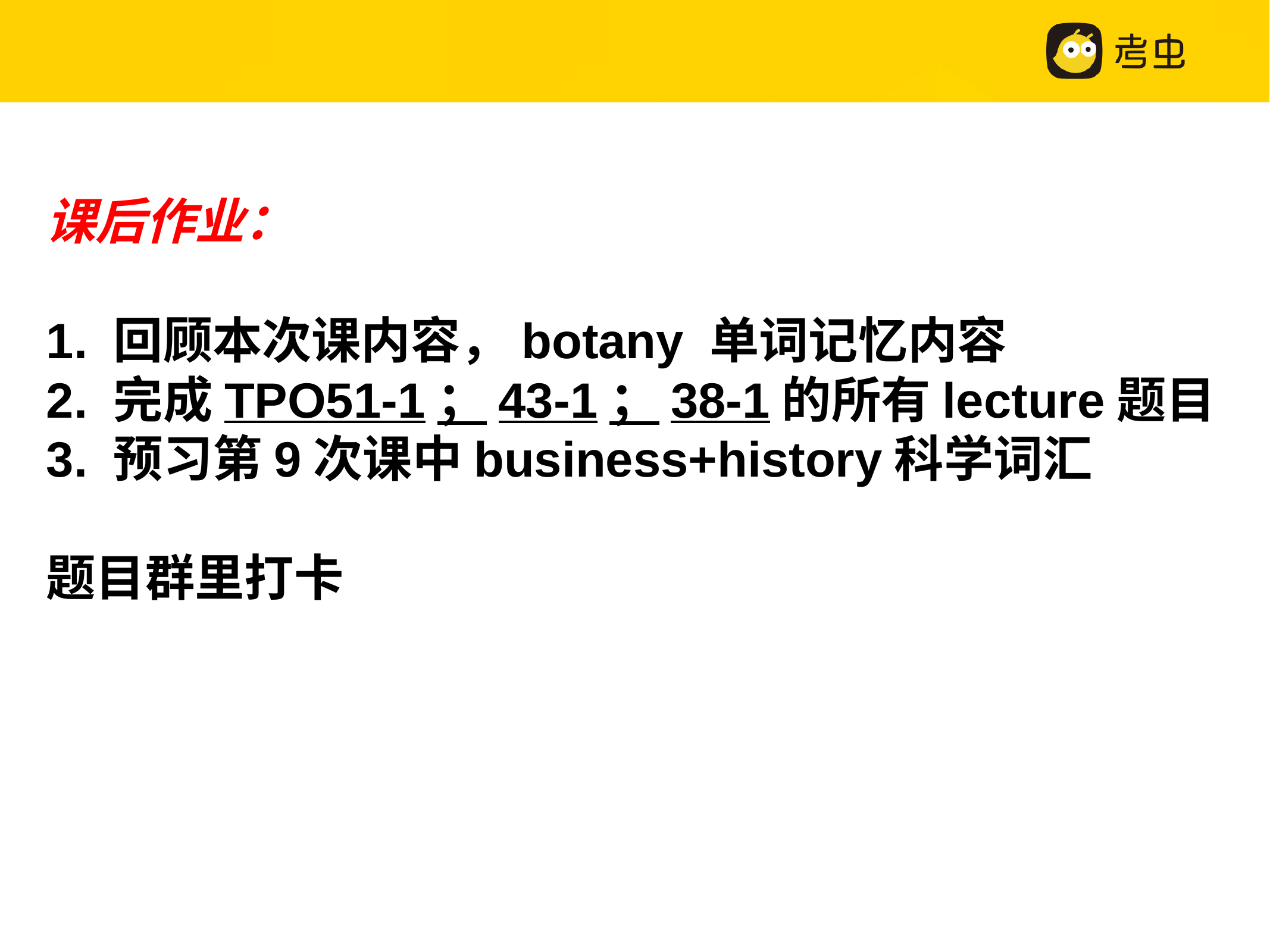

课后作业：

1. 回顾本次课内容，botany 单词记忆内容
2. 完成TPO51-1；43-1；38-1的所有lecture题目
3. 预习第9次课中business+history科学词汇

题目群里打卡